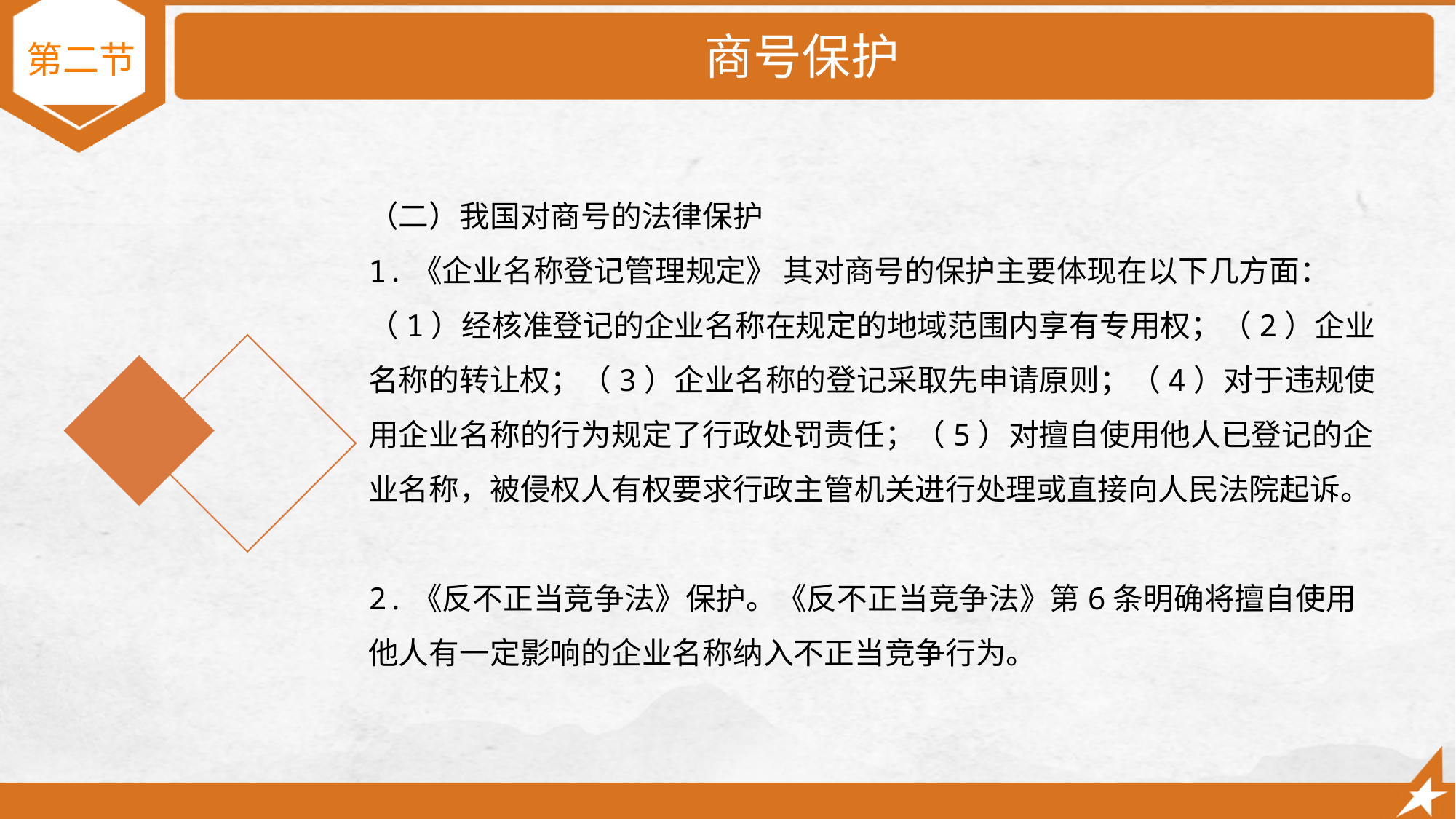

# 商号保护
第二节
（二）我国对商号的法律保护
1.《企业名称登记管理规定》 其对商号的保护主要体现在以下几方面：（1）经核准登记的企业名称在规定的地域范围内享有专用权；（2）企业名称的转让权；（3）企业名称的登记采取先申请原则；（4）对于违规使用企业名称的行为规定了行政处罚责任；（5）对擅自使用他人已登记的企业名称，被侵权人有权要求行政主管机关进行处理或直接向人民法院起诉。

2.《反不正当竞争法》保护。《反不正当竞争法》第6条明确将擅自使用他人有一定影响的企业名称纳入不正当竞争行为。